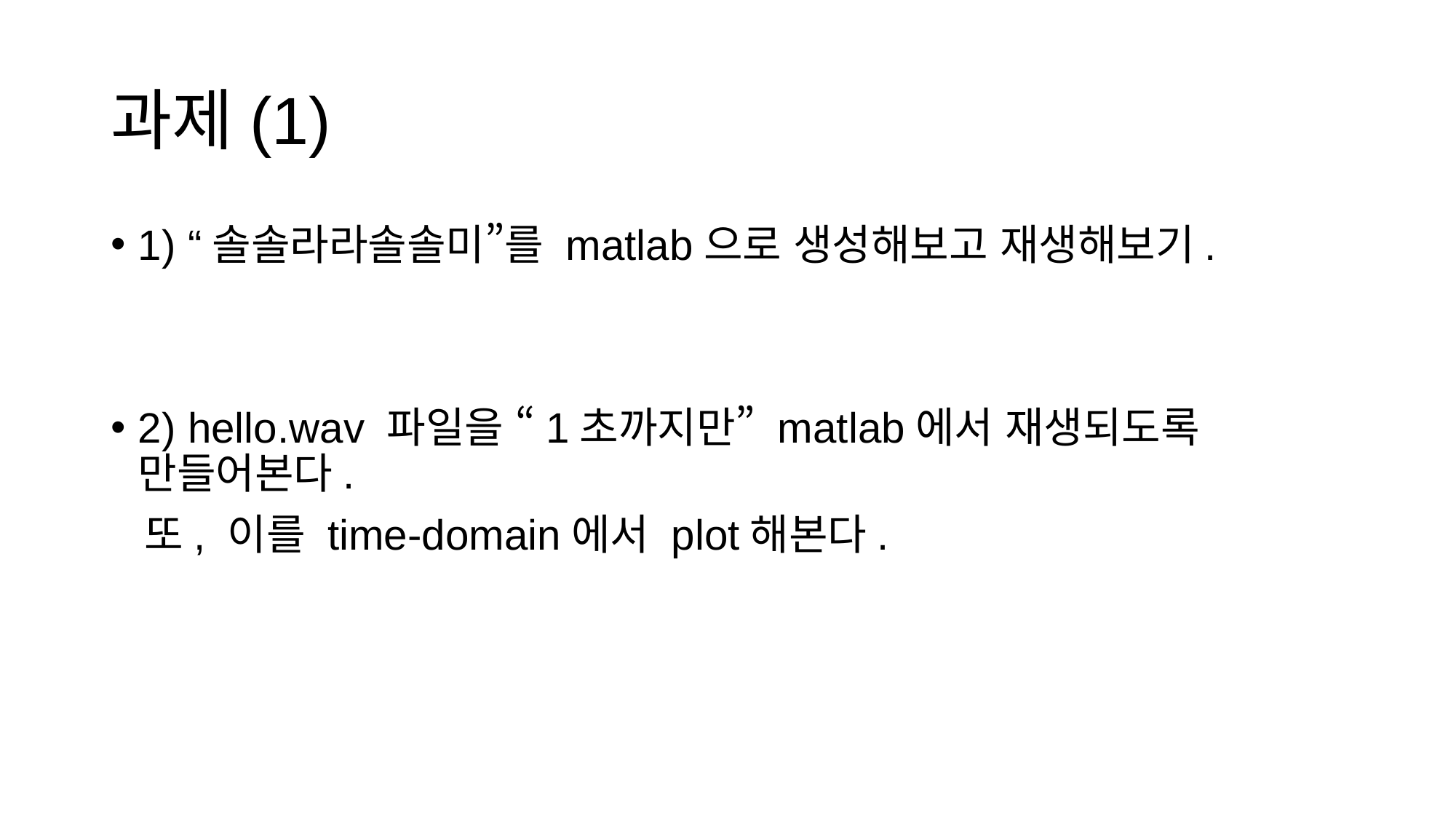

# 과제(1)
1) “솔솔라라솔솔미”를 matlab으로 생성해보고 재생해보기.

2) hello.wav 파일을 “1초까지만” matlab에서 재생되도록 만들어본다.
  또, 이를 time-domain에서 plot해본다.